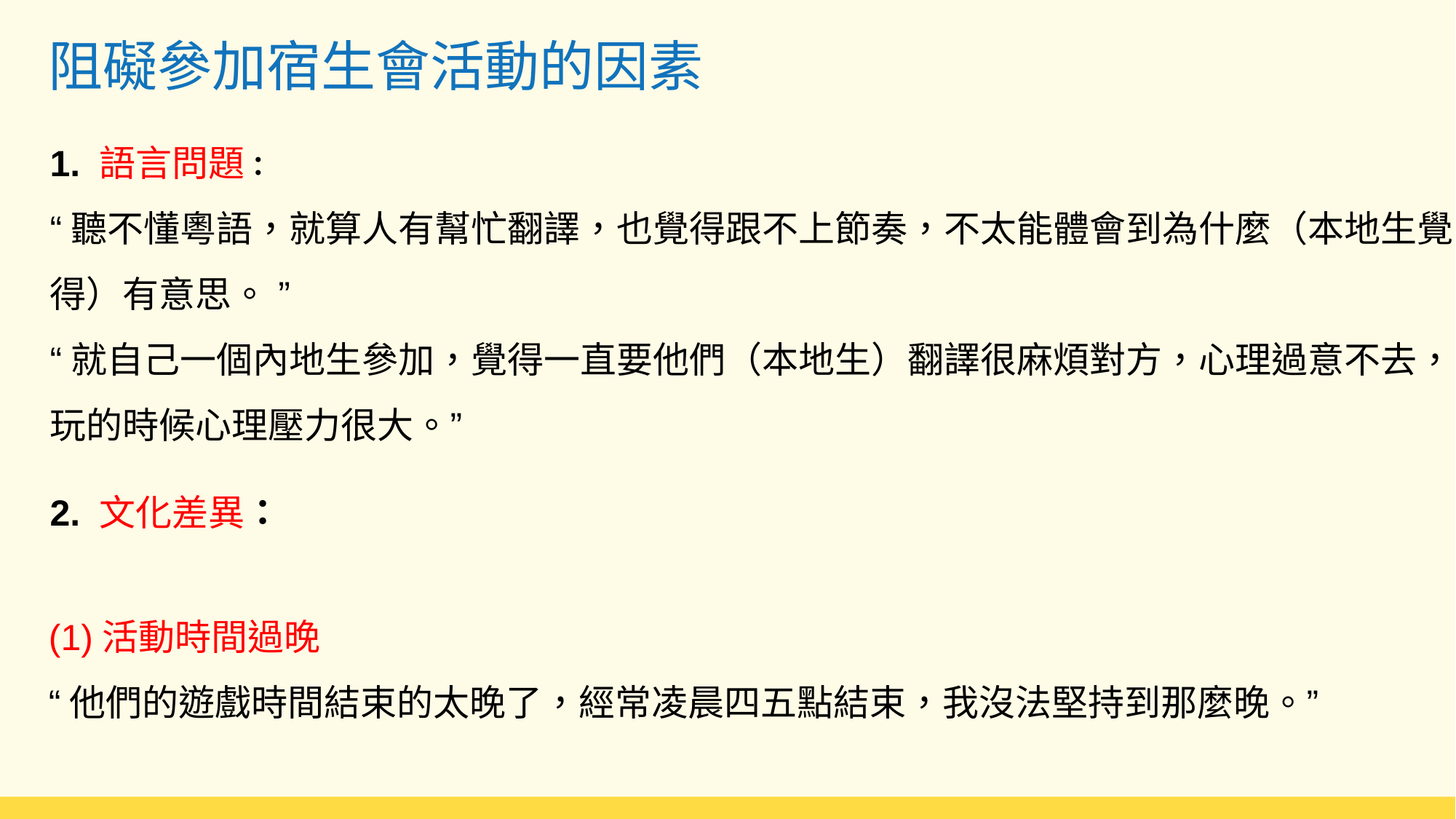

1. 語言問題：
“聽不懂粵語，就算人有幫忙翻譯，也覺得跟不上節奏，不太能體會到為什麼（本地生覺得）有意思。 ”
“就自己一個內地生參加，覺得一直要他們（本地生）翻譯很麻煩對方，心理過意不去，玩的時候心理壓力很大。”

2. 文化差異：

阻礙參加宿生會活動的因素

(1)活動時間過晚
“他們的遊戲時間結束的太晚了，經常凌晨四五點結束，我沒法堅持到那麼晚。”